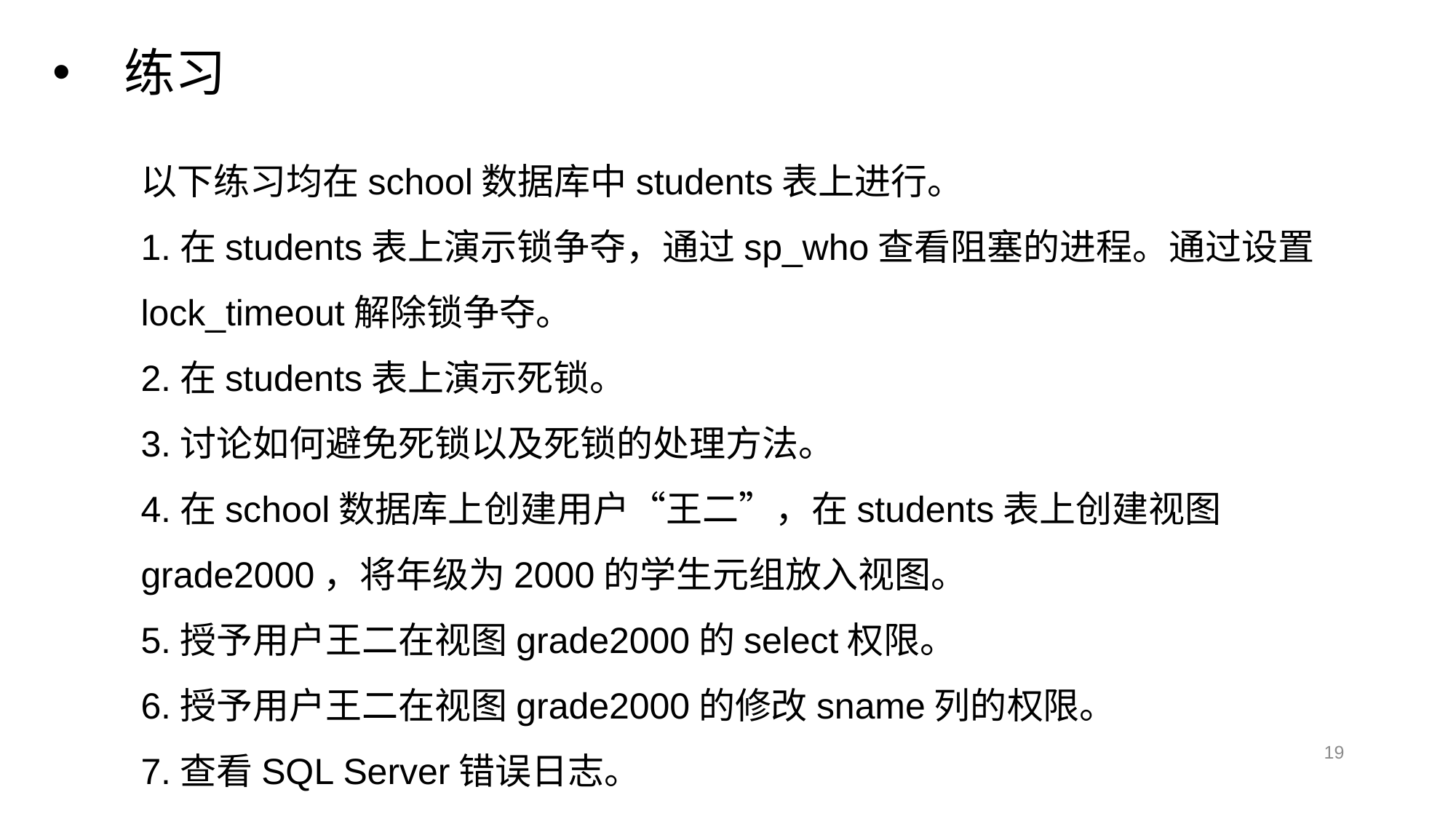

# 练习
以下练习均在school数据库中students表上进行。
1.在students表上演示锁争夺，通过sp_who查看阻塞的进程。通过设置lock_timeout解除锁争夺。
2.在students表上演示死锁。
3.讨论如何避免死锁以及死锁的处理方法。
4.在school数据库上创建用户“王二”，在students表上创建视图grade2000，将年级为2000的学生元组放入视图。
5.授予用户王二在视图grade2000的select权限。
6.授予用户王二在视图grade2000的修改sname列的权限。
7.查看SQL Server错误日志。
19